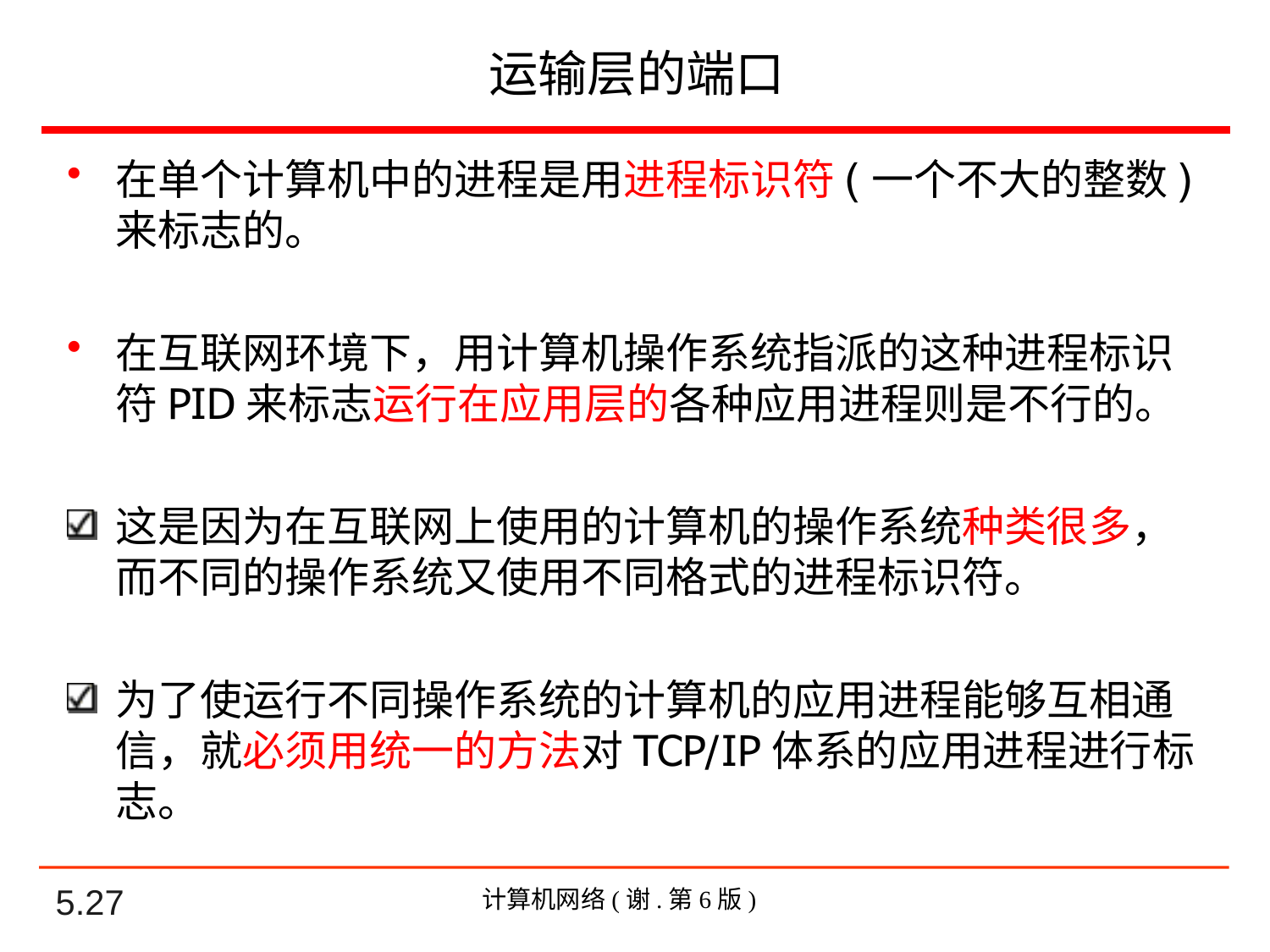

# 运输层的端口
在单个计算机中的进程是用进程标识符(一个不大的整数)来标志的。

在互联网环境下，用计算机操作系统指派的这种进程标识符PID来标志运行在应用层的各种应用进程则是不行的。

这是因为在互联网上使用的计算机的操作系统种类很多，而不同的操作系统又使用不同格式的进程标识符。

为了使运行不同操作系统的计算机的应用进程能够互相通信，就必须用统一的方法对TCP/IP体系的应用进程进行标志。